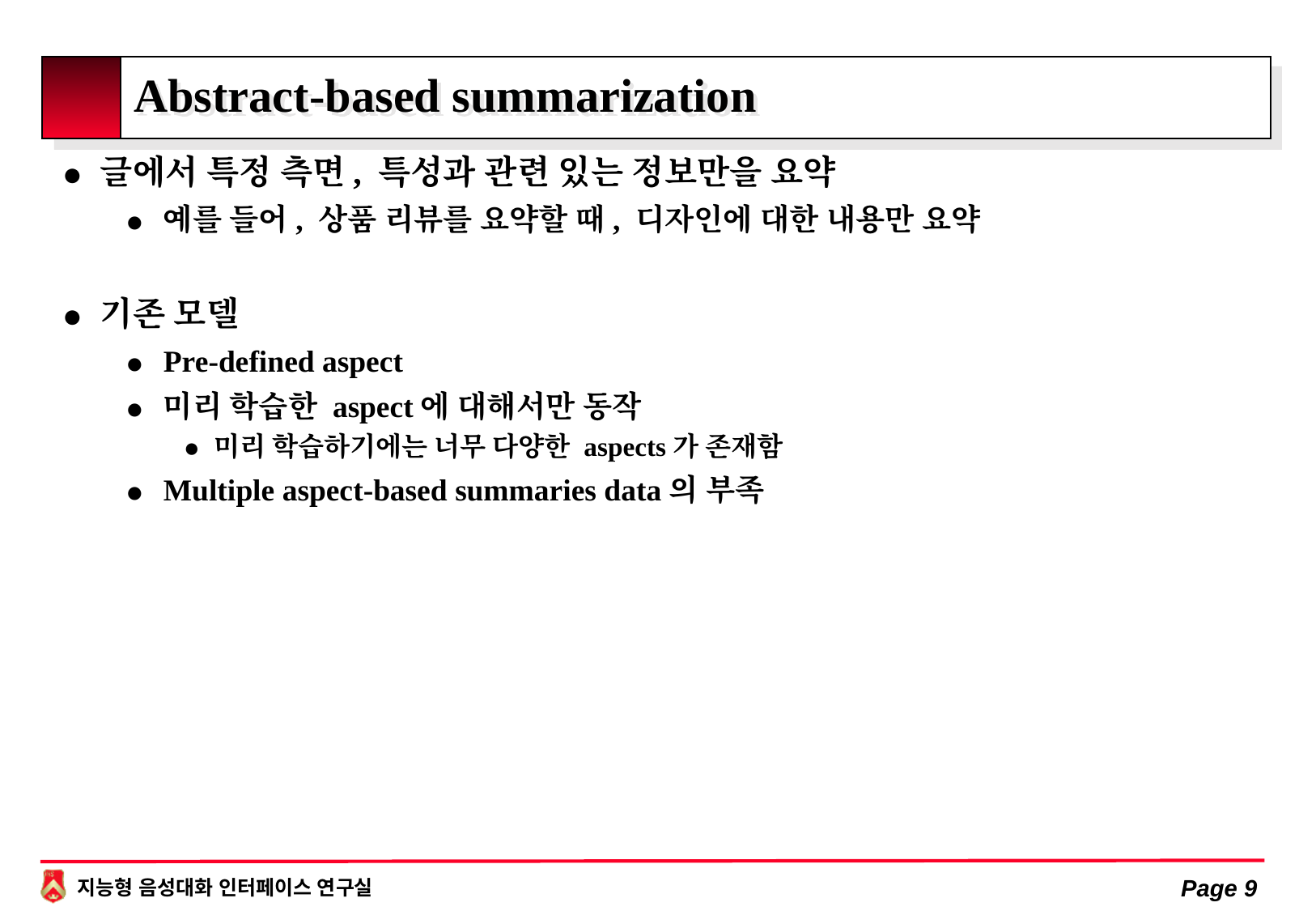

# Abstract-based summarization
글에서 특정 측면, 특성과 관련 있는 정보만을 요약
예를 들어, 상품 리뷰를 요약할 때, 디자인에 대한 내용만 요약

기존 모델
Pre-defined aspect
미리 학습한 aspect에 대해서만 동작
미리 학습하기에는 너무 다양한 aspects가 존재함
Multiple aspect-based summaries data의 부족
Page 9